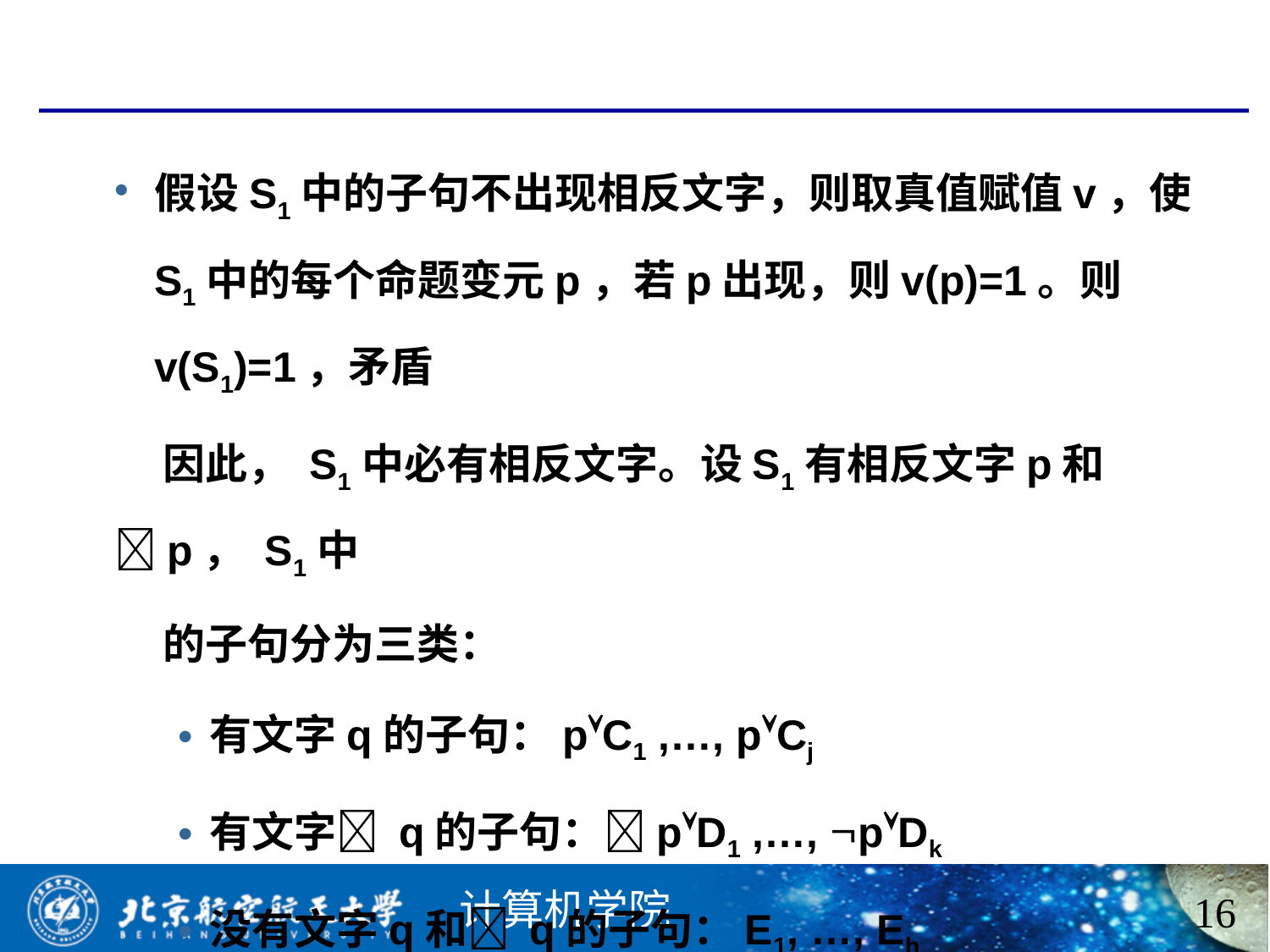

假设S1中的子句不出现相反文字，则取真值赋值v，使S1中的每个命题变元p，若p出现，则v(p)=1。则v(S1)=1，矛盾
    因此， S1中必有相反文字。设S1有相反文字p和¬p， S1中
    的子句分为三类：
有文字q的子句：p∨C1 ,…, p∨Cj
有文字¬ q的子句：¬p∨D1 ,…, ¬p∨Dk
没有文字q和¬ q的子句：E1, …, Eh
C, D ,E 中均不包含变元p。